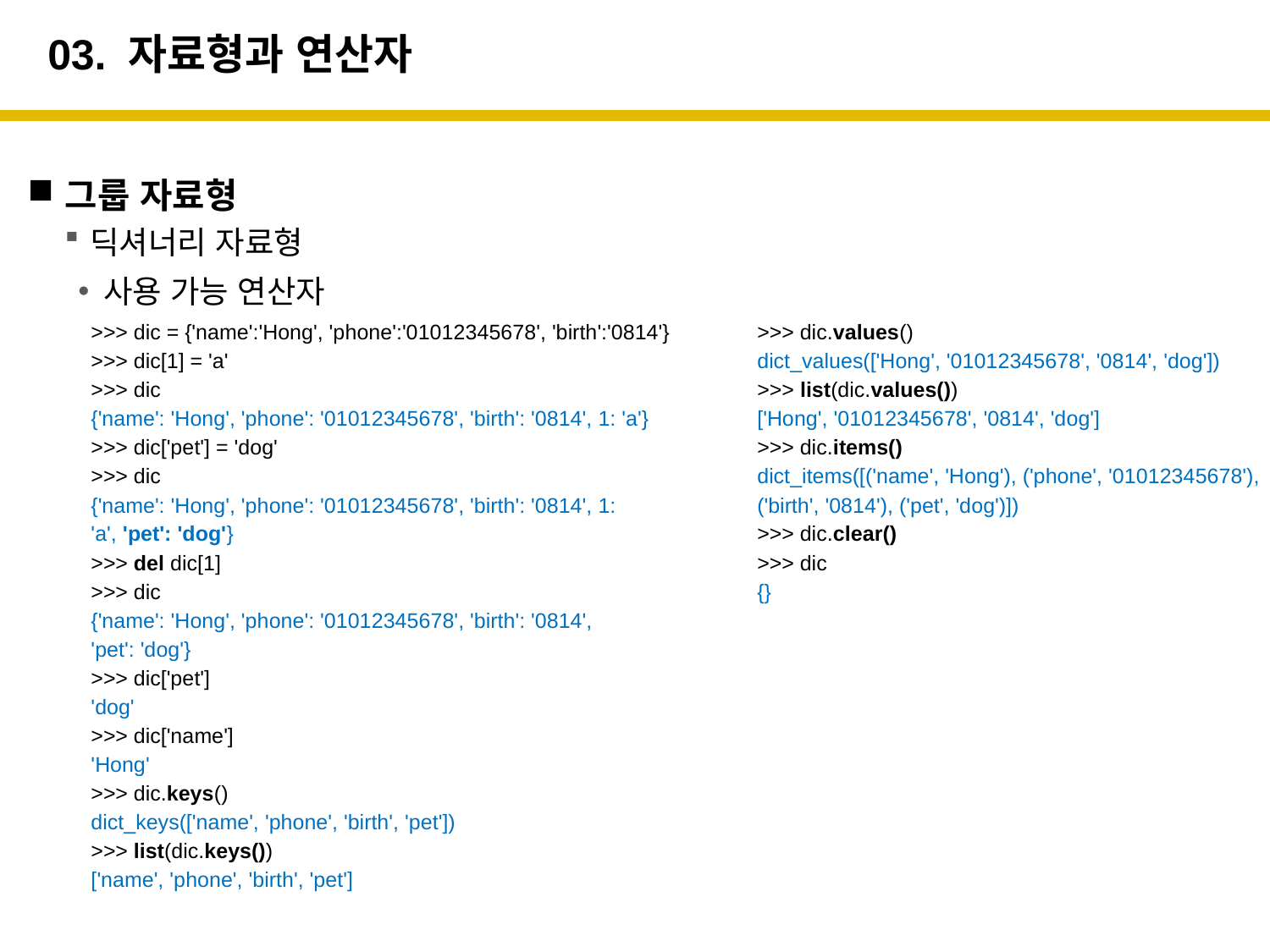

# 03. 자료형과 연산자
그룹 자료형
딕셔너리 자료형
사용 가능 연산자
>>> dic = {'name':'Hong', 'phone':'01012345678', 'birth':'0814'}
>>> dic[1] = 'a'
>>> dic
{'name': 'Hong', 'phone': '01012345678', 'birth': '0814', 1: 'a'}
>>> dic['pet'] = 'dog'
>>> dic
{'name': 'Hong', 'phone': '01012345678', 'birth': '0814', 1:
'a', 'pet': 'dog'}
>>> del dic[1]
>>> dic
{'name': 'Hong', 'phone': '01012345678', 'birth': '0814',
'pet': 'dog'}
>>> dic['pet']
'dog'
>>> dic['name']
'Hong'
>>> dic.keys()
dict_keys(['name', 'phone', 'birth', 'pet'])
>>> list(dic.keys())
['name', 'phone', 'birth', 'pet']

>>> dic.values()
dict_values(['Hong', '01012345678', '0814', 'dog'])
>>> list(dic.values())
['Hong', '01012345678', '0814', 'dog']
>>> dic.items()
dict_items([('name', 'Hong'), ('phone', '01012345678'),
('birth', '0814'), ('pet', 'dog')])
>>> dic.clear()
>>> dic
{}